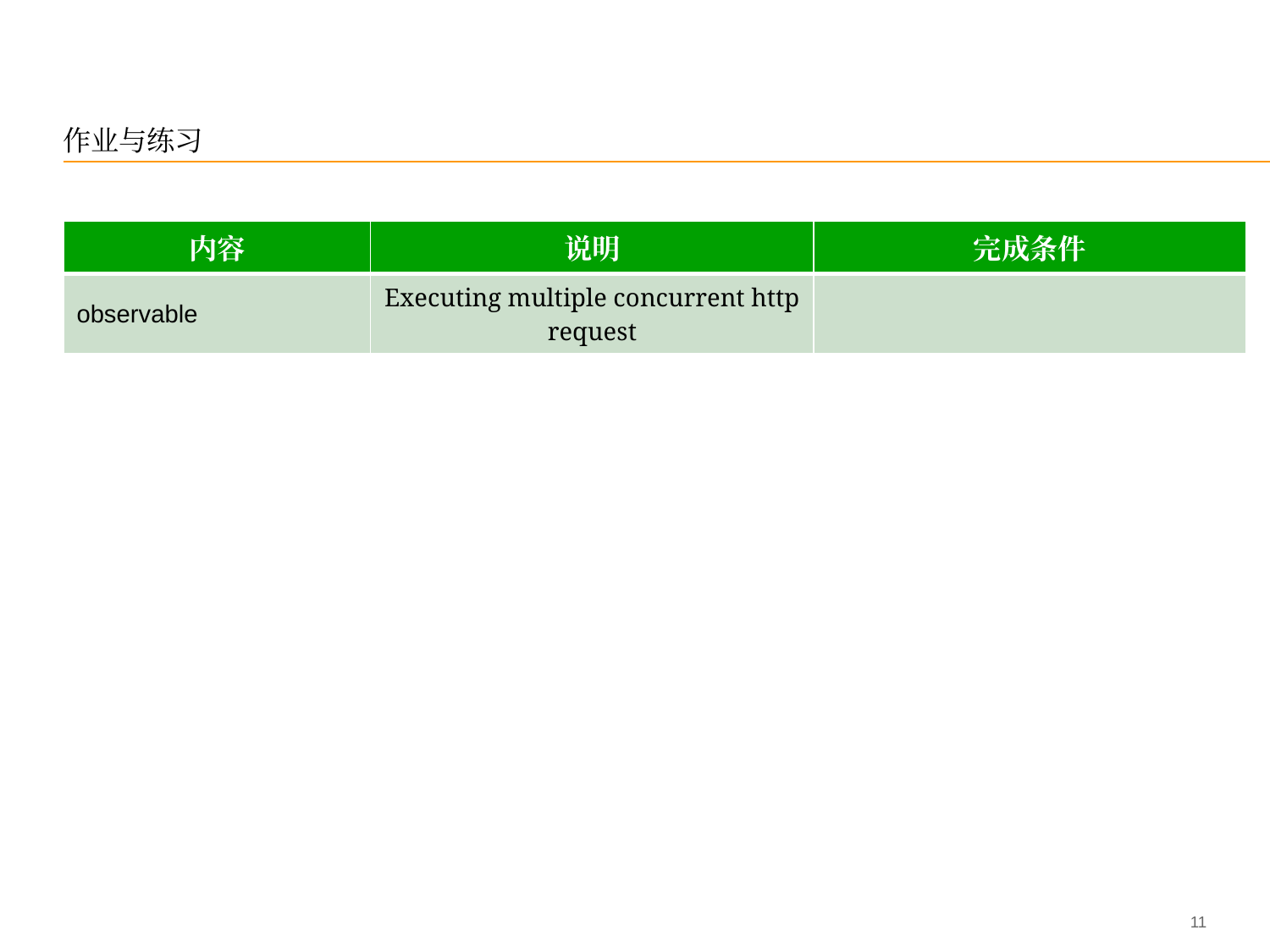

# 作业与练习
| 内容 | 说明 | 完成条件 |
| --- | --- | --- |
| observable | Executing multiple concurrent http request |  |
11